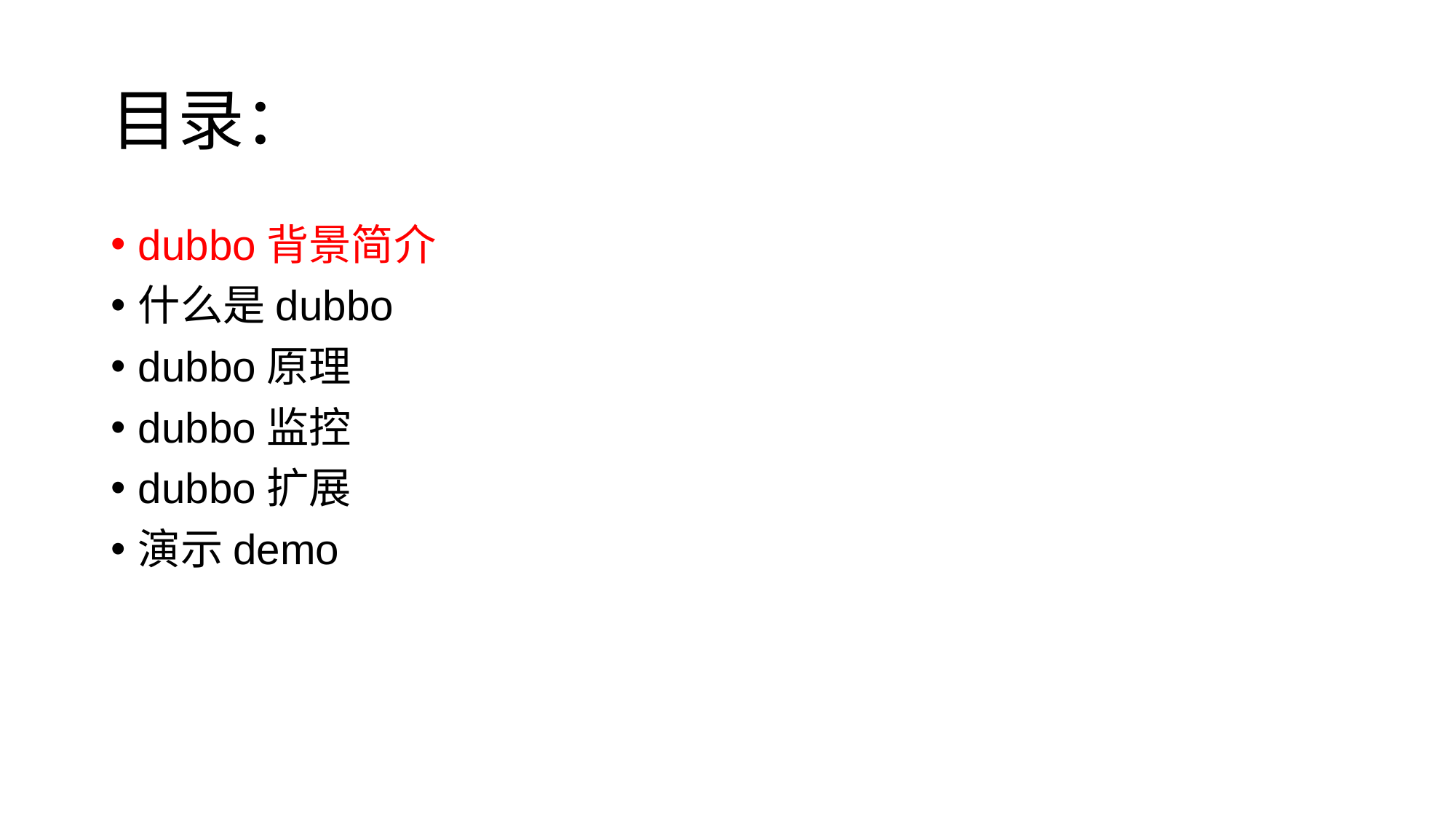

# 目录：
dubbo背景简介
什么是dubbo
dubbo原理
dubbo监控
dubbo扩展
演示demo